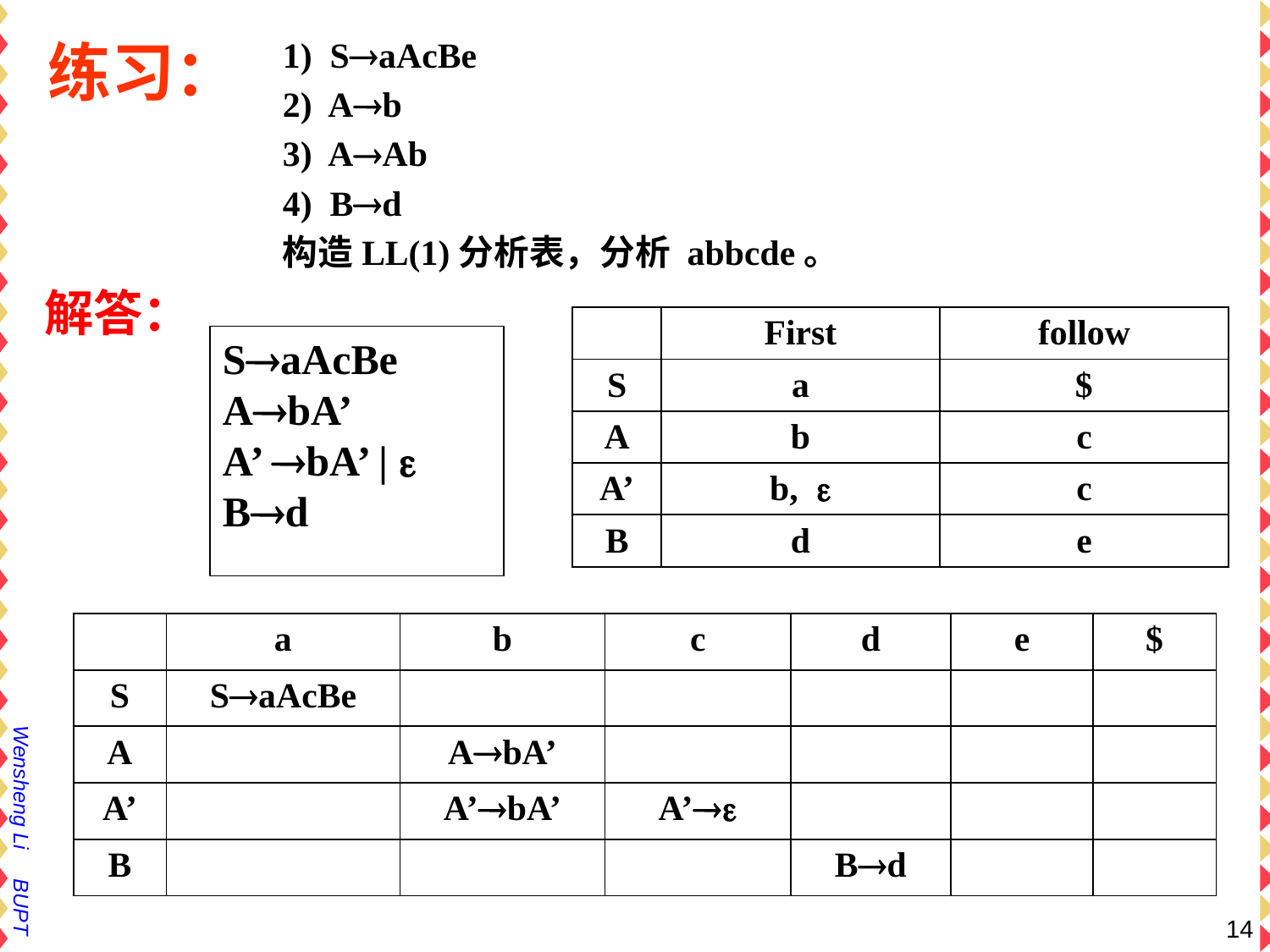

# 练习：
1)  S→aAcBe
2)  A→b
3)  A→Ab
4)  B→d
构造LL(1)分析表，分析 abbcde。
解答：
|  | First | follow |
| --- | --- | --- |
| S | a | $ |
| A | b | c |
| A’ | b, ε | c |
| B | d | e |
S→aAcBe
A→bA’
A’ →bA’ | ε
B→d
|  | a | b | c | d | e | $ |
| --- | --- | --- | --- | --- | --- | --- |
| S | S→aAcBe |  |  |  |  |  |
| A |  | A→bA’ |  |  |  |  |
| A’ |  | A’→bA’ | A’→ε |  |  |  |
| B |  |  |  | B→d |  |  |
14